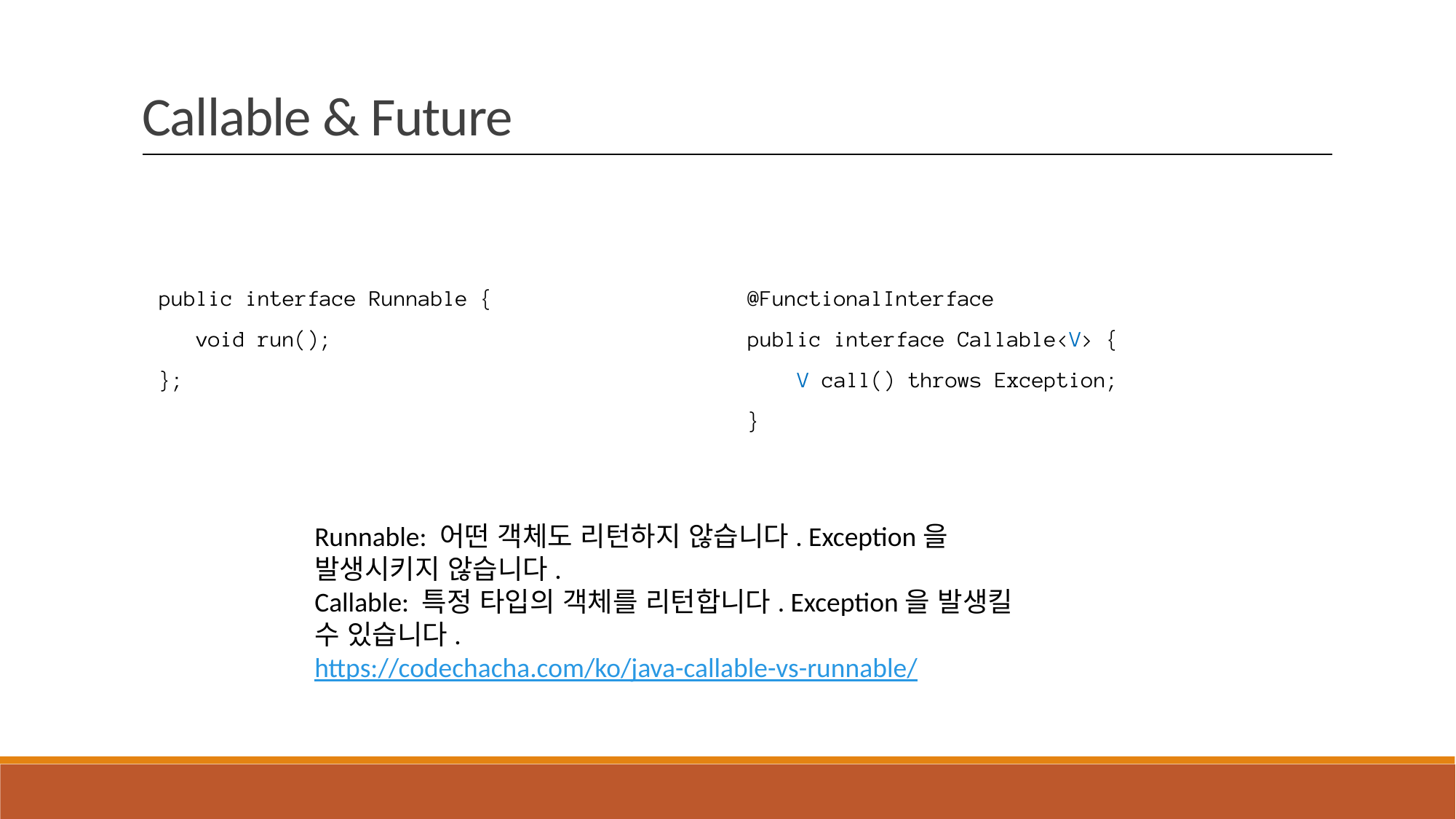

Callable & Future
public interface Runnable {
   void run();
};
@FunctionalInterface
public interface Callable<V> {
    V call() throws Exception;
}
Runnable: 어떤 객체도 리턴하지 않습니다. Exception을 발생시키지 않습니다.
Callable: 특정 타입의 객체를 리턴합니다. Exception을 발생킬 수 있습니다.
https://codechacha.com/ko/java-callable-vs-runnable/